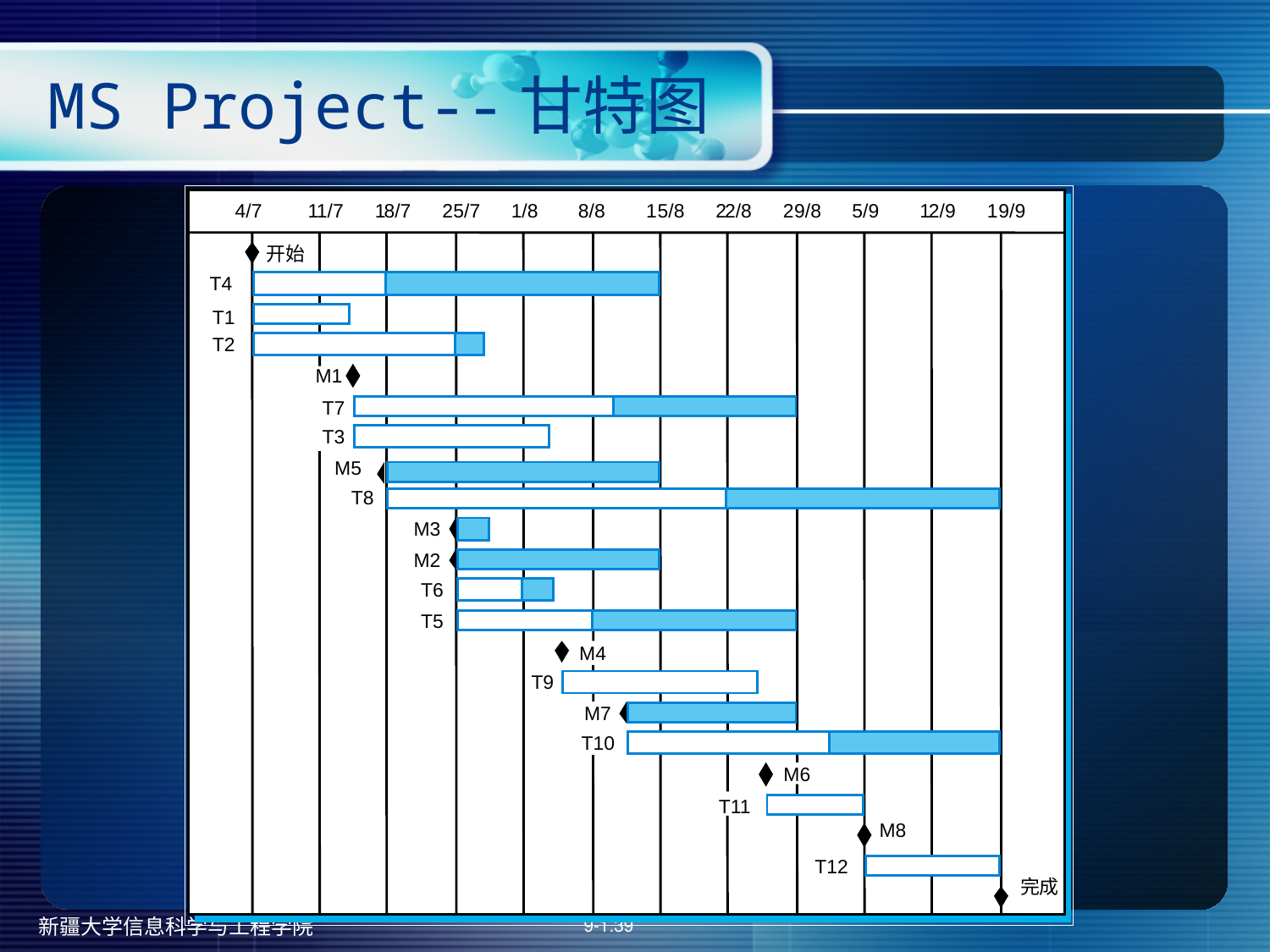

# MS Project--甘特图

4/7
1
1/7
1
8/7
2
5/7
1/8
8/8
1
5/8
2
2/8
2
9/8
5/9
1
2/9
1
9/9

开始

T4

T1
T2

M1

T7

T3

M5

T8

M3

M2

T6

T5

M4

T9

M7

T10

M6

T11

M8

T12

完成